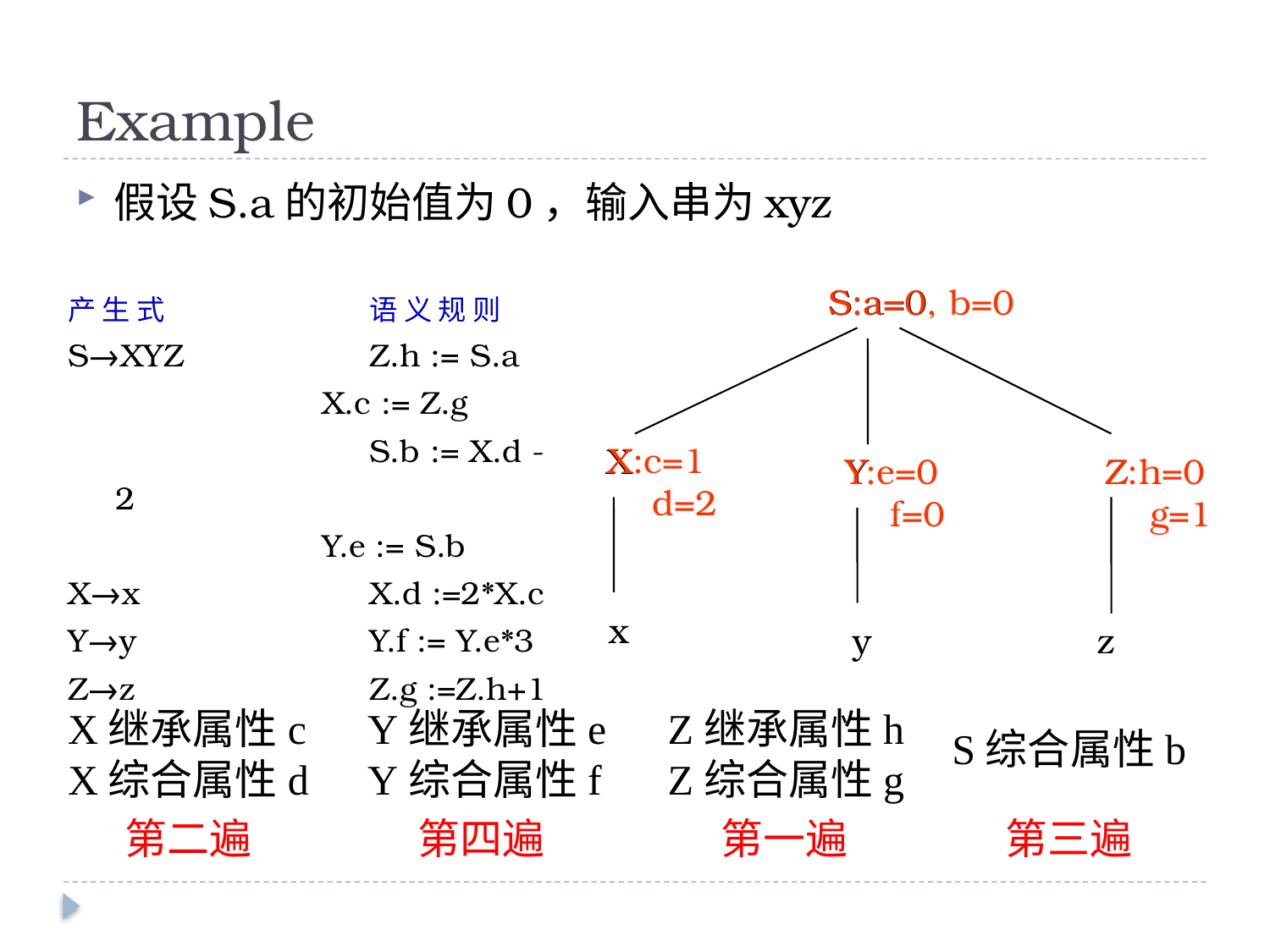

# Example
假设S.a的初始值为0，输入串为xyz
S:a=0, b=0
S:a=0
产 生 式		语 义 规 则
S→XYZ 		Z.h := S.a
                         X.c := Z.g
                         	S.b := X.d -2
                         Y.e := S.b
X→x           	X.d :=2*X.c
Y→y               	Y.f := Y.e*3
Z→z               	Z.g :=Z.h+1

X
X:c=1
    d=2
Y
Z
Y:e=0
    f=0
Z:h=0
    g=1

x
y
z
X继承属性c
X综合属性d
Y继承属性e
Y综合属性f
Z继承属性h
Z综合属性g
S综合属性b
第二遍
第四遍
第一遍
第三遍
31